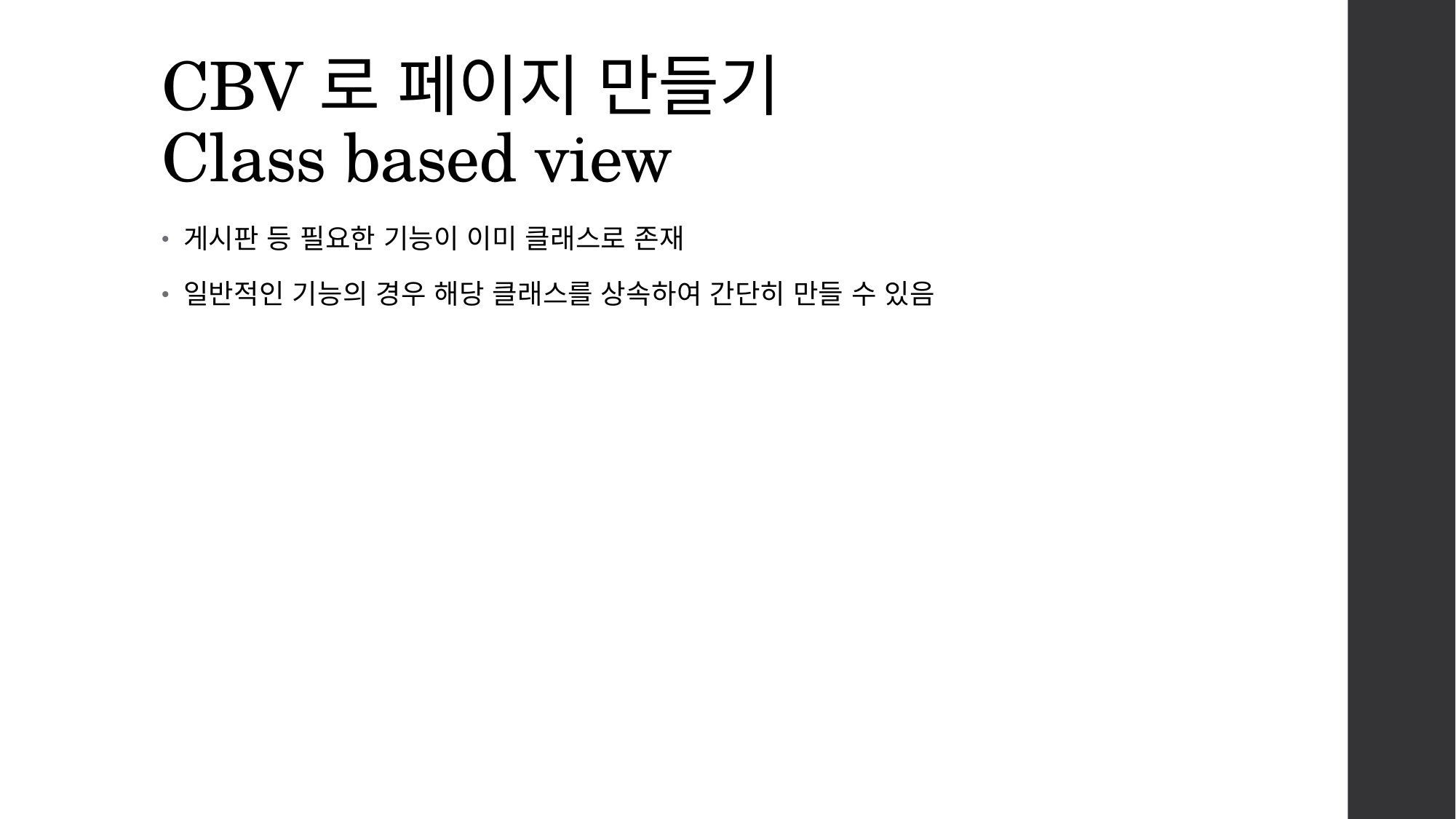

# CBV로 페이지 만들기 Class based view
게시판 등 필요한 기능이 이미 클래스로 존재
일반적인 기능의 경우 해당 클래스를 상속하여 간단히 만들 수 있음